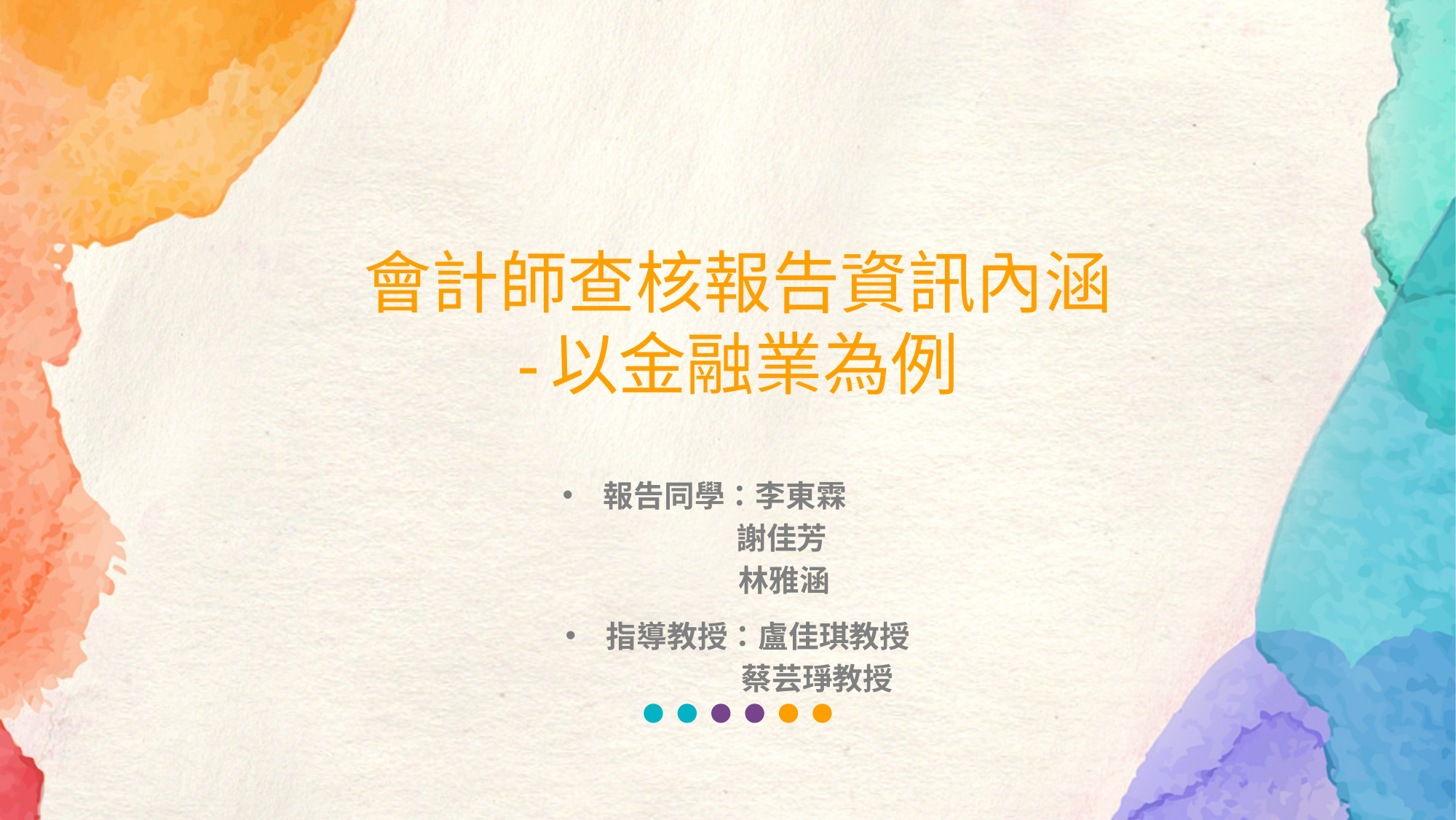

會計師查核報告資訊內涵
-以金融業為例
報告同學：李東霖
　                  謝佳芳
                      林雅涵

指導教授：盧佳琪教授
                      蔡芸琤教授